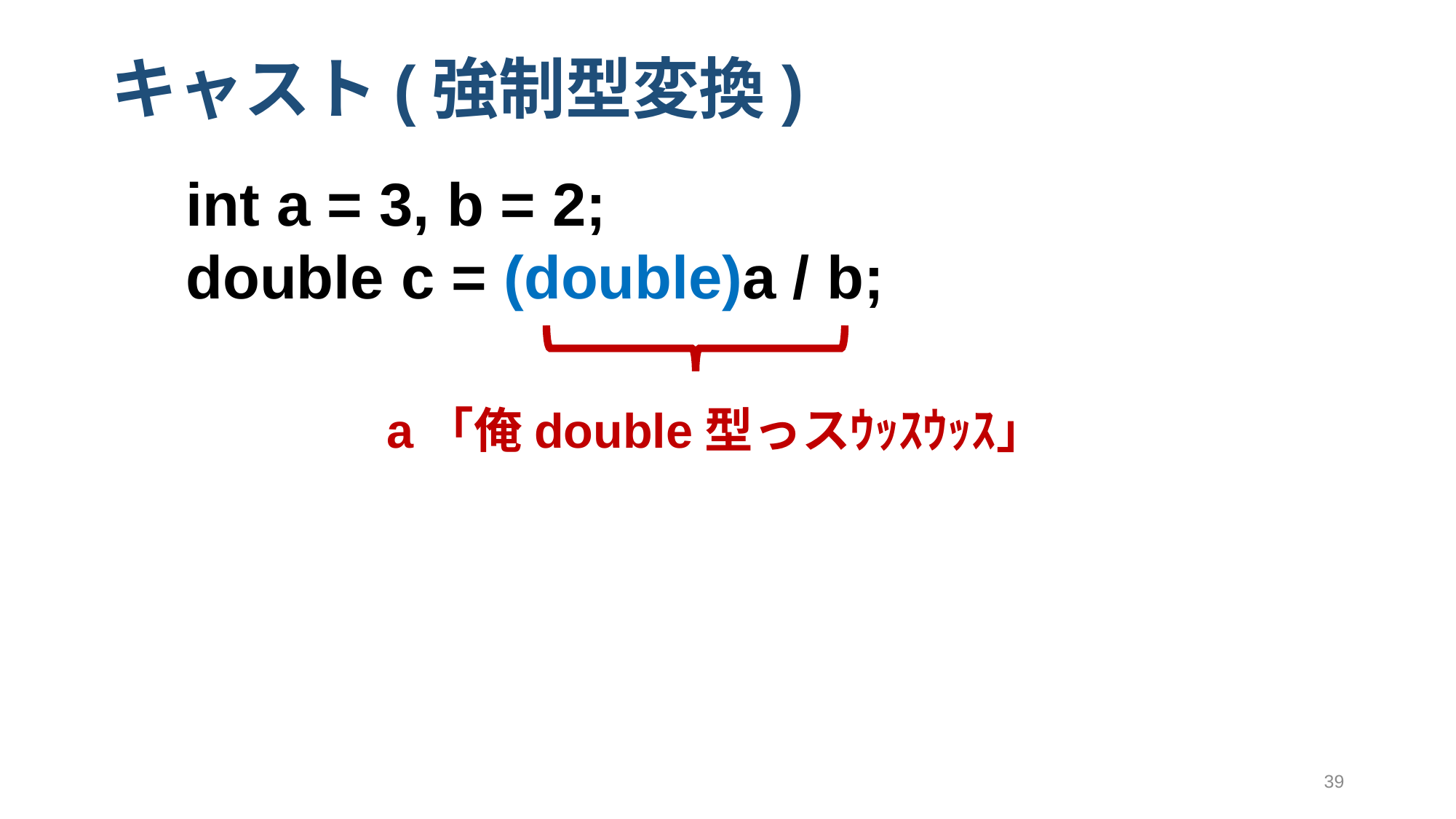

# キャスト(強制型変換)
　int a = 3, b = 2;
　double c = (double)a / b;

a「俺double型っスｳｯｽｳｯｽ」
39